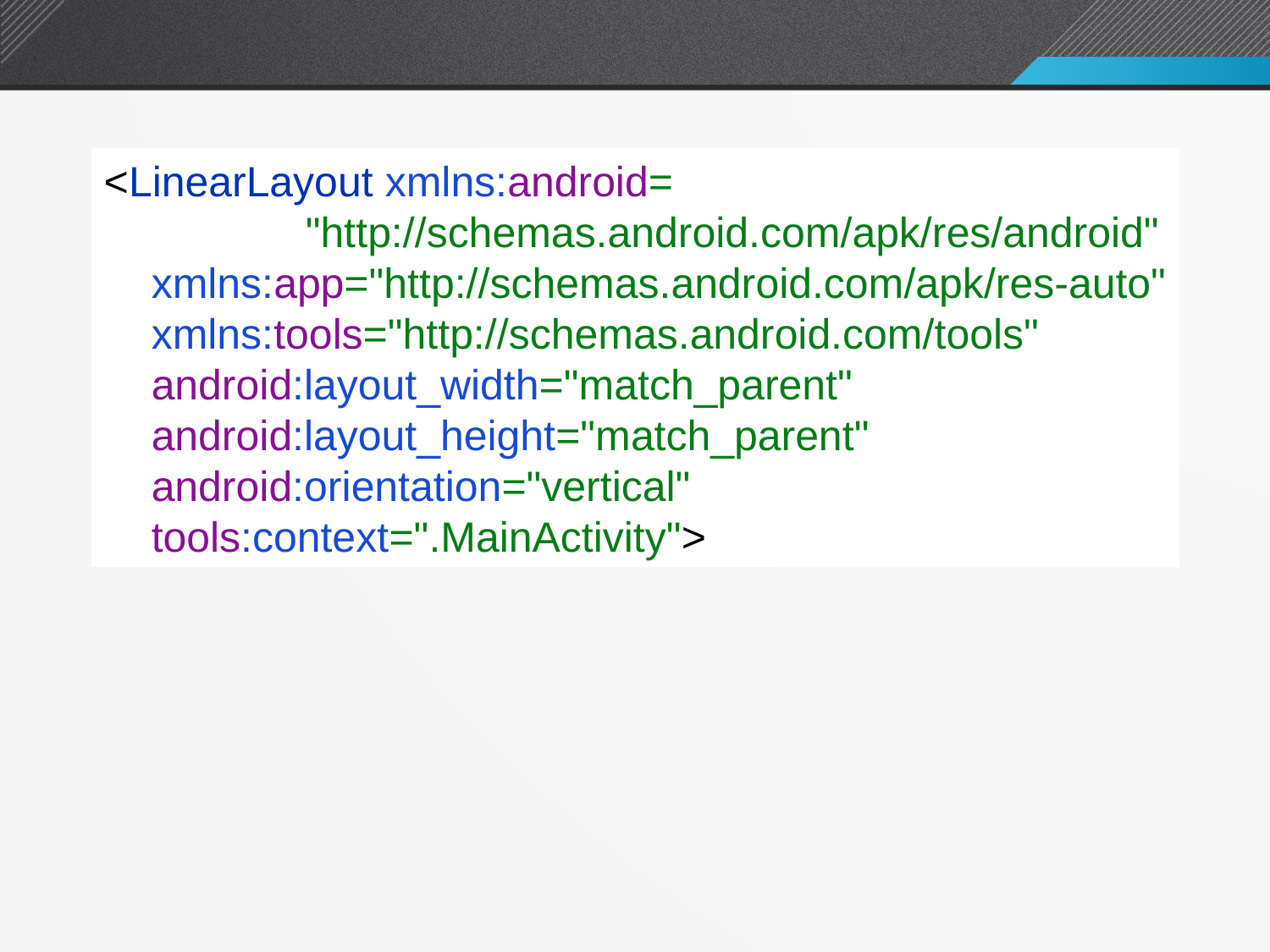

화면구성 XML 코드: 레이아웃
<LinearLayout xmlns:android=
                 "http://schemas.android.com/apk/res/android"
    xmlns:app="http://schemas.android.com/apk/res-auto"
    xmlns:tools="http://schemas.android.com/tools"
    android:layout_width="match_parent"
    android:layout_height="match_parent"
    android:orientation="vertical"
    tools:context=".MainActivity">